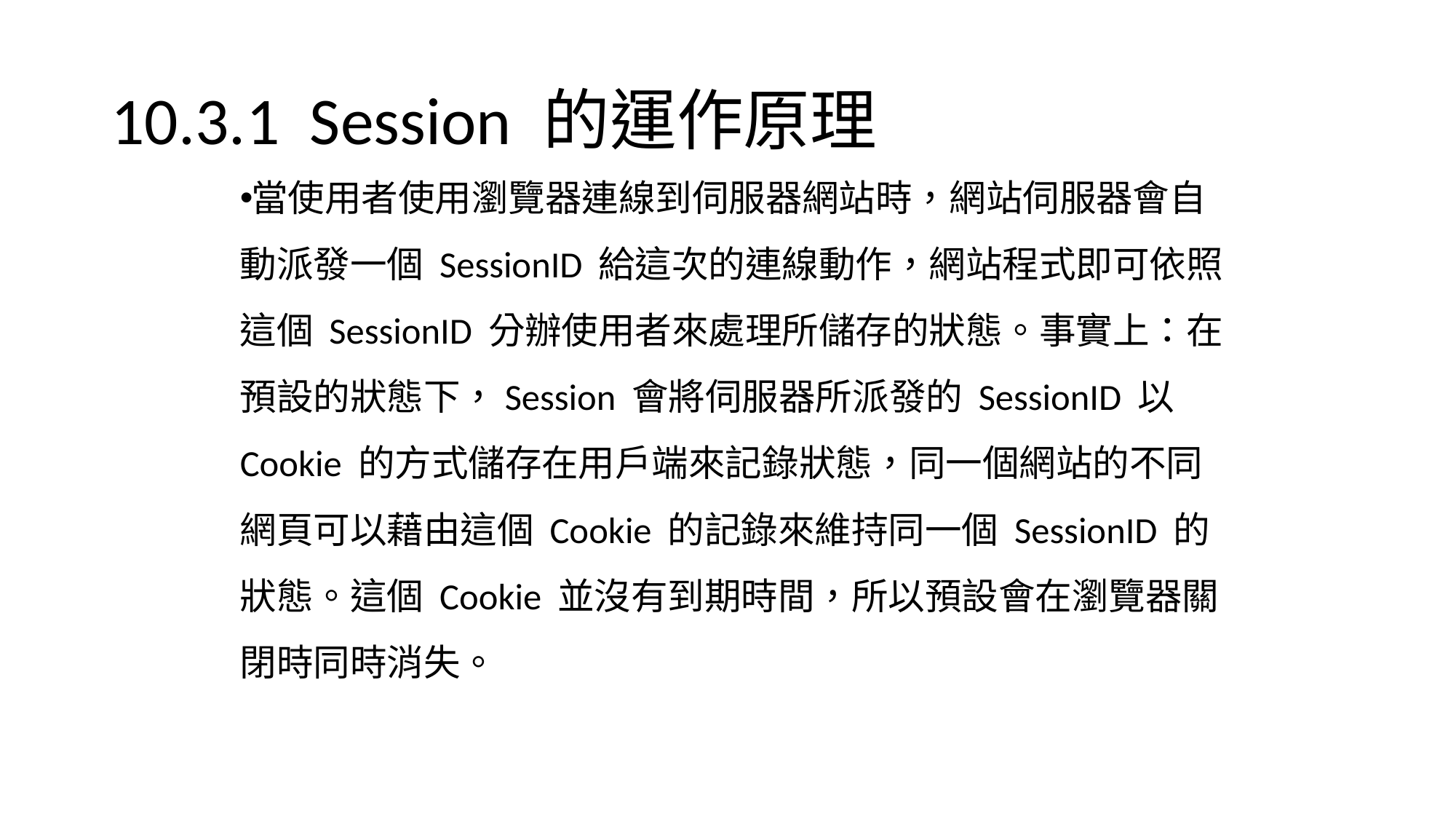

# 10.3.1  Session 的運作原理
當使用者使用瀏覽器連線到伺服器網站時，網站伺服器會自動派發一個 SessionID 給這次的連線動作，網站程式即可依照這個 SessionID 分辦使用者來處理所儲存的狀態。事實上：在預設的狀態下，Session 會將伺服器所派發的 SessionID 以 Cookie 的方式儲存在用戶端來記錄狀態，同一個網站的不同網頁可以藉由這個 Cookie 的記錄來維持同一個 SessionID 的狀態。這個 Cookie 並沒有到期時間，所以預設會在瀏覽器關閉時同時消失。